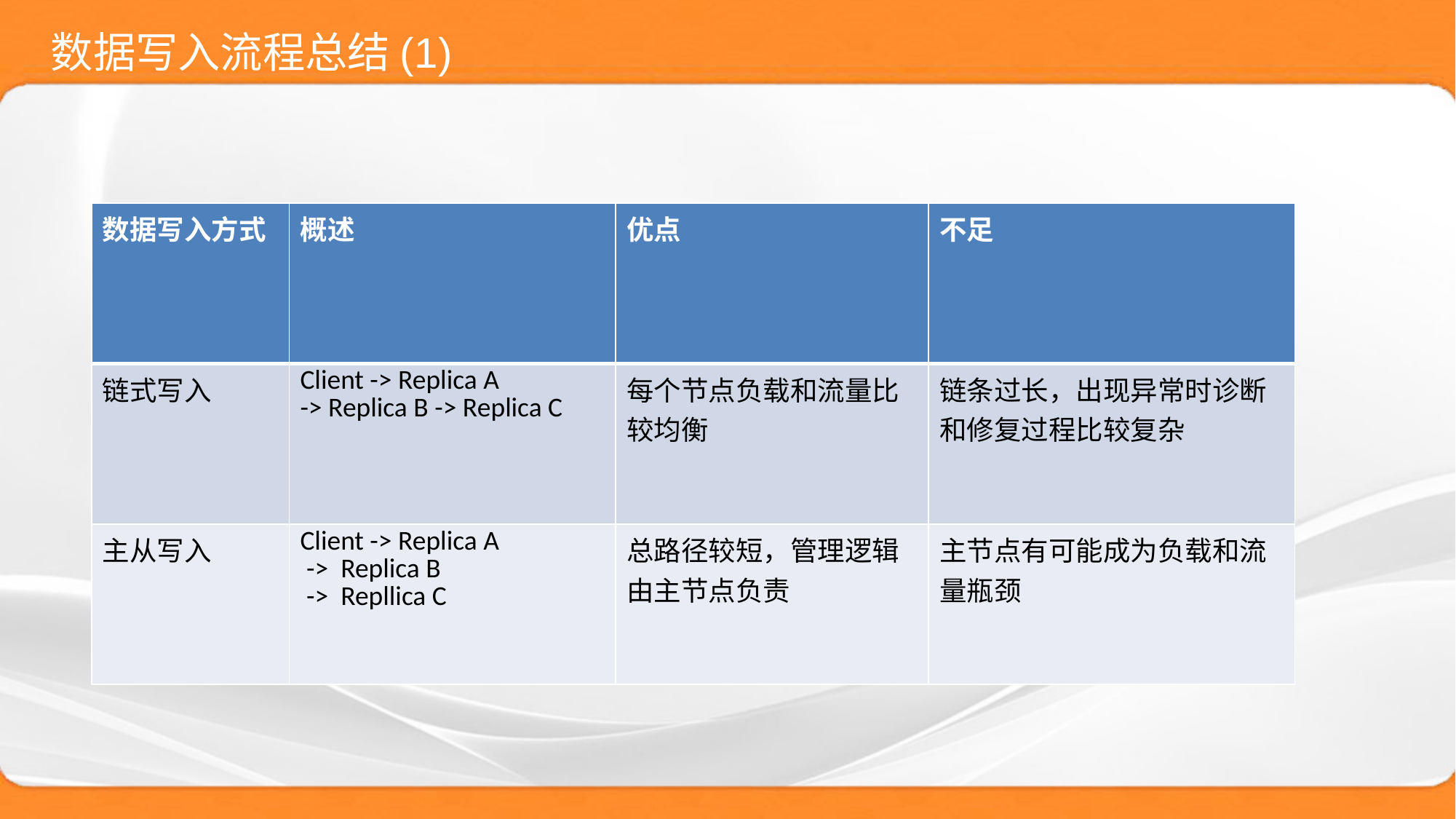

# 数据写入流程总结(1)
| 数据写入方式 | 概述 | 优点 | 不足 |
| --- | --- | --- | --- |
| 链式写入 | Client -> Replica A -> Replica B -> Replica C | 每个节点负载和流量比较均衡 | 链条过长，出现异常时诊断和修复过程比较复杂 |
| 主从写入 | Client -> Replica A -> Replica B -> Repllica C | 总路径较短，管理逻辑由主节点负责 | 主节点有可能成为负载和流量瓶颈 |